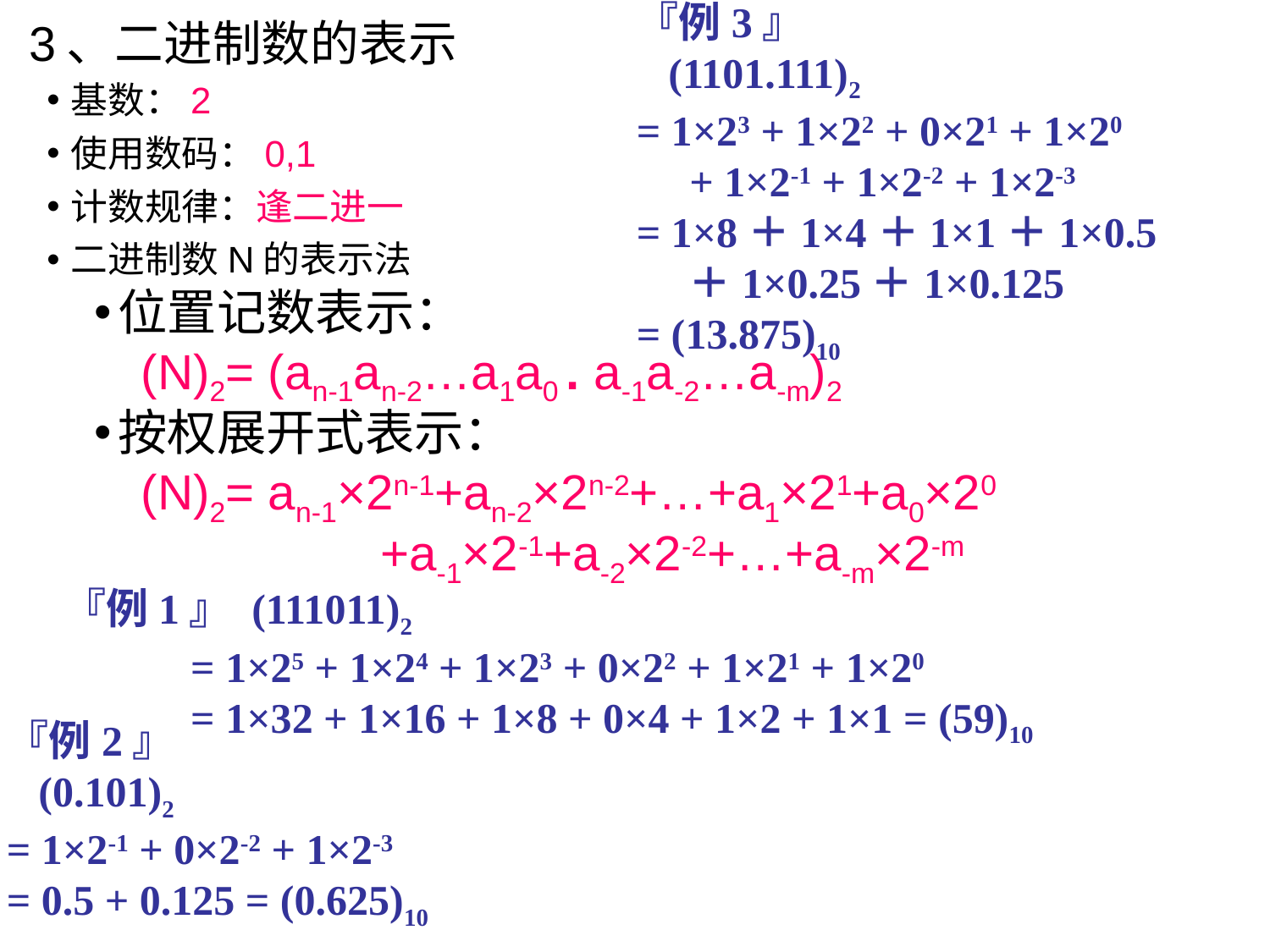

『例3』
   (1101.111)2
= 1×23 + 1×22 + 0×21 + 1×20
     + 1×2-1 + 1×2-2 + 1×2-3
= 1×8＋1×4＋1×1＋1×0.5
    ＋1×0.25＋1×0.125
= (13.875)10
# 3、二进制数的表示
基数：2
使用数码：0,1
计数规律：逢二进一
二进制数N的表示法
位置记数表示：
 (N)2= (an-1an-2…a1a0 . a-1a-2…a-m)2
按权展开式表示：
 (N)2= an-1×2n-1+an-2×2n-2+…+a1×21+a0×20
		 +a-1×2-1+a-2×2-2+…+a-m×2-m
『例1』 (111011)2
	= 1×25 + 1×24 + 1×23 + 0×22 + 1×21 + 1×20
	= 1×32 + 1×16 + 1×8 + 0×4 + 1×2 + 1×1 = (59)10
『例2』
   (0.101)2
= 1×2-1 + 0×2-2 + 1×2-3
= 0.5 + 0.125 = (0.625)10